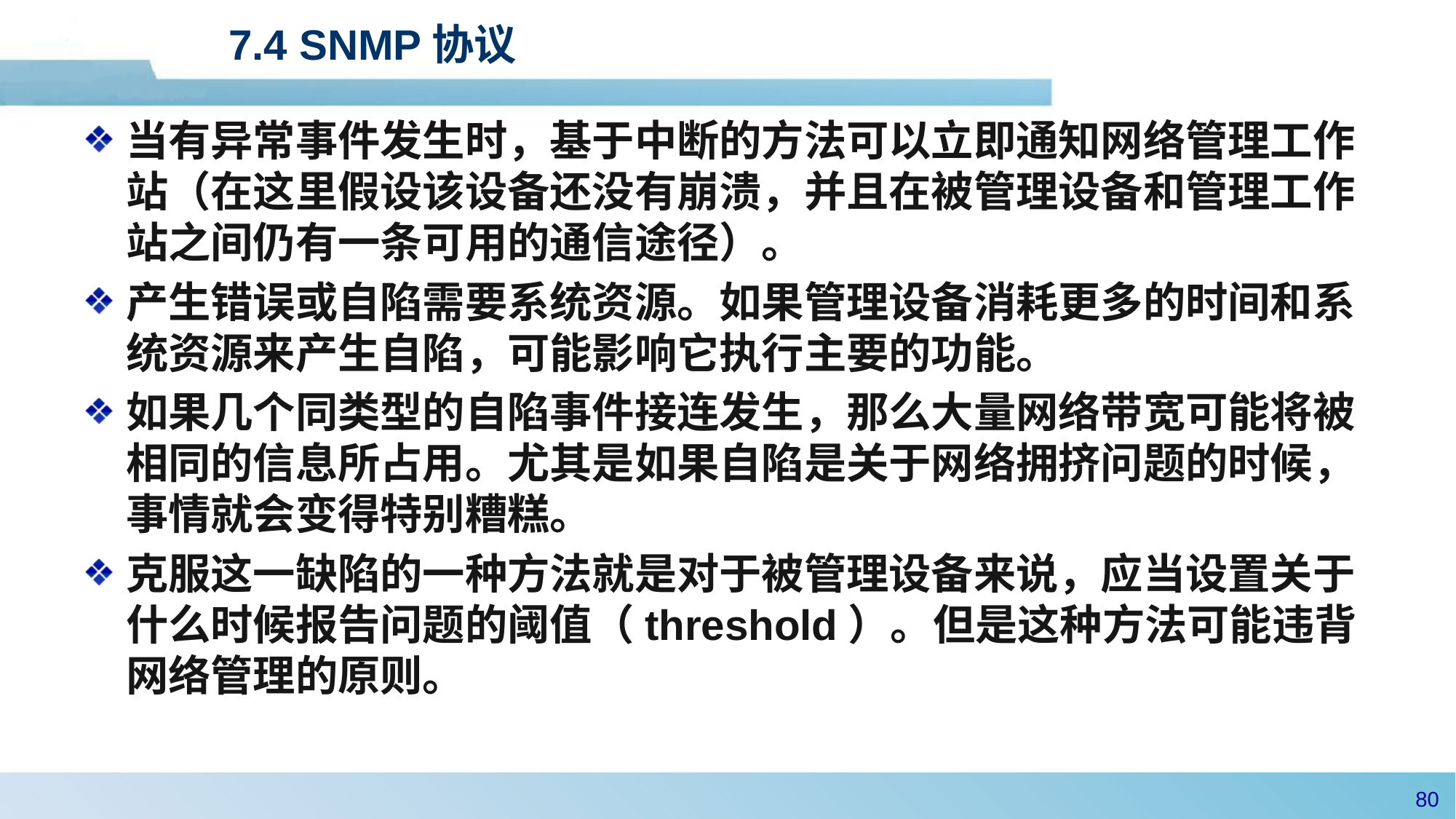

# 7.4 SNMP协议
当有异常事件发生时，基于中断的方法可以立即通知网络管理工作站（在这里假设该设备还没有崩溃，并且在被管理设备和管理工作站之间仍有一条可用的通信途径）。
产生错误或自陷需要系统资源。如果管理设备消耗更多的时间和系统资源来产生自陷，可能影响它执行主要的功能。
如果几个同类型的自陷事件接连发生，那么大量网络带宽可能将被相同的信息所占用。尤其是如果自陷是关于网络拥挤问题的时候，事情就会变得特别糟糕。
克服这一缺陷的一种方法就是对于被管理设备来说，应当设置关于什么时候报告问题的阈值（threshold）。但是这种方法可能违背网络管理的原则。
80